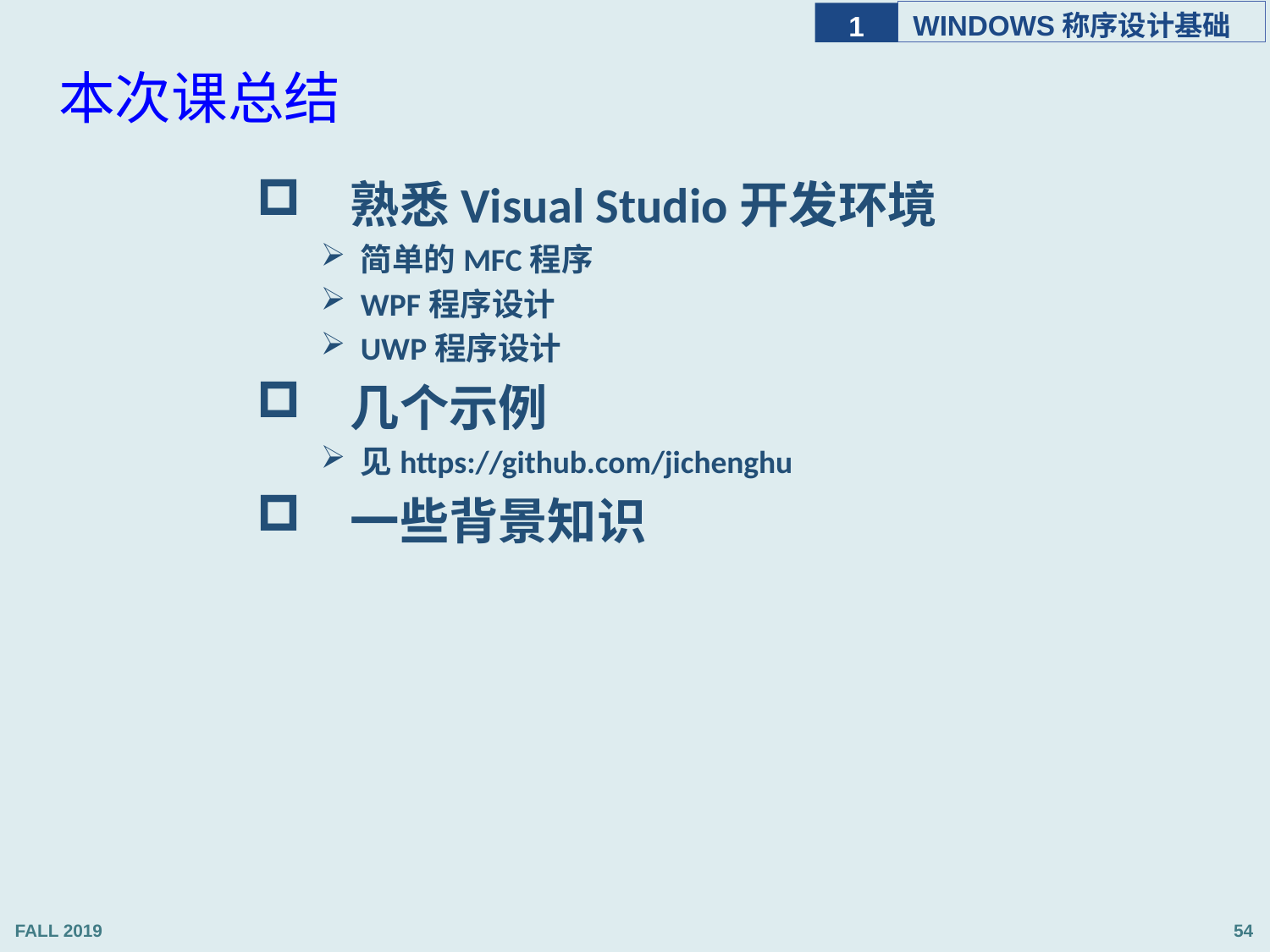

本次课总结
   熟悉Visual Studio开发环境
简单的MFC程序
WPF程序设计
UWP程序设计
   几个示例
见https://github.com/jichenghu
   一些背景知识